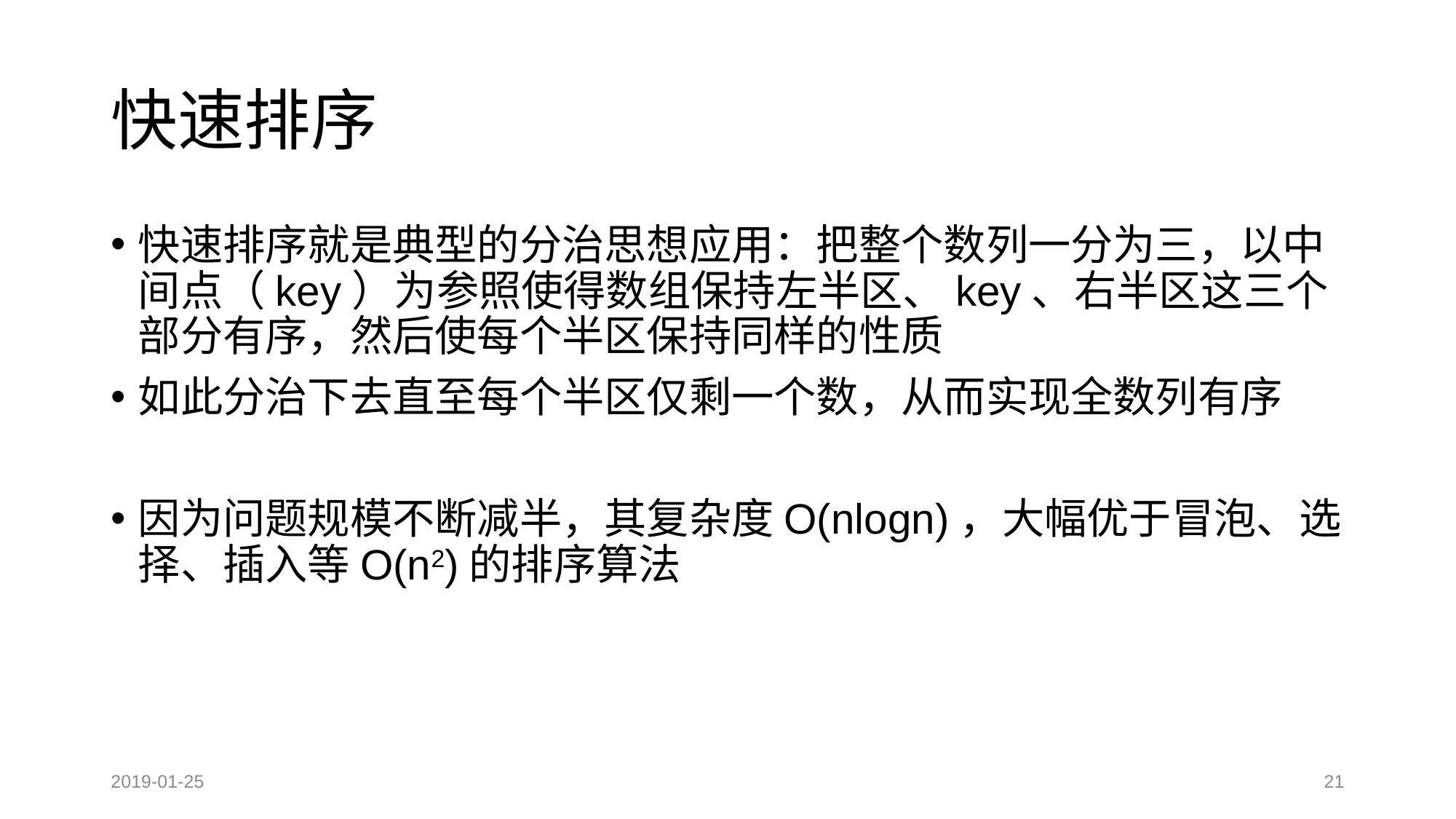

# 快速排序
快速排序就是典型的分治思想应用：把整个数列一分为三，以中间点（key）为参照使得数组保持左半区、key、右半区这三个部分有序，然后使每个半区保持同样的性质
如此分治下去直至每个半区仅剩一个数，从而实现全数列有序

因为问题规模不断减半，其复杂度O(nlogn)，大幅优于冒泡、选择、插入等O(n2)的排序算法
2019-01-25
21